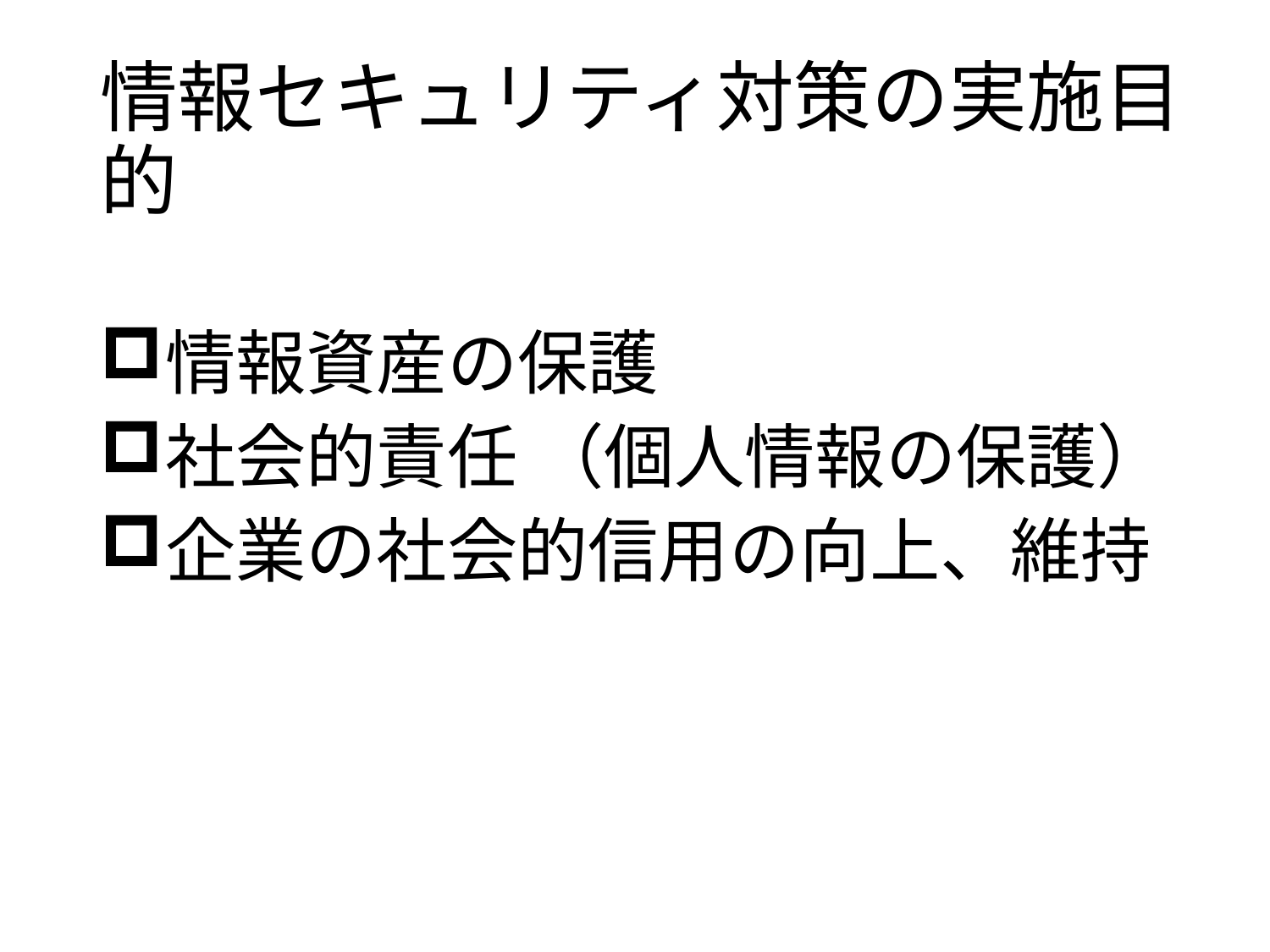

# 情報セキュリティ対策の実施目的

情報資産の保護
社会的責任 （個人情報の保護）
企業の社会的信用の向上、維持